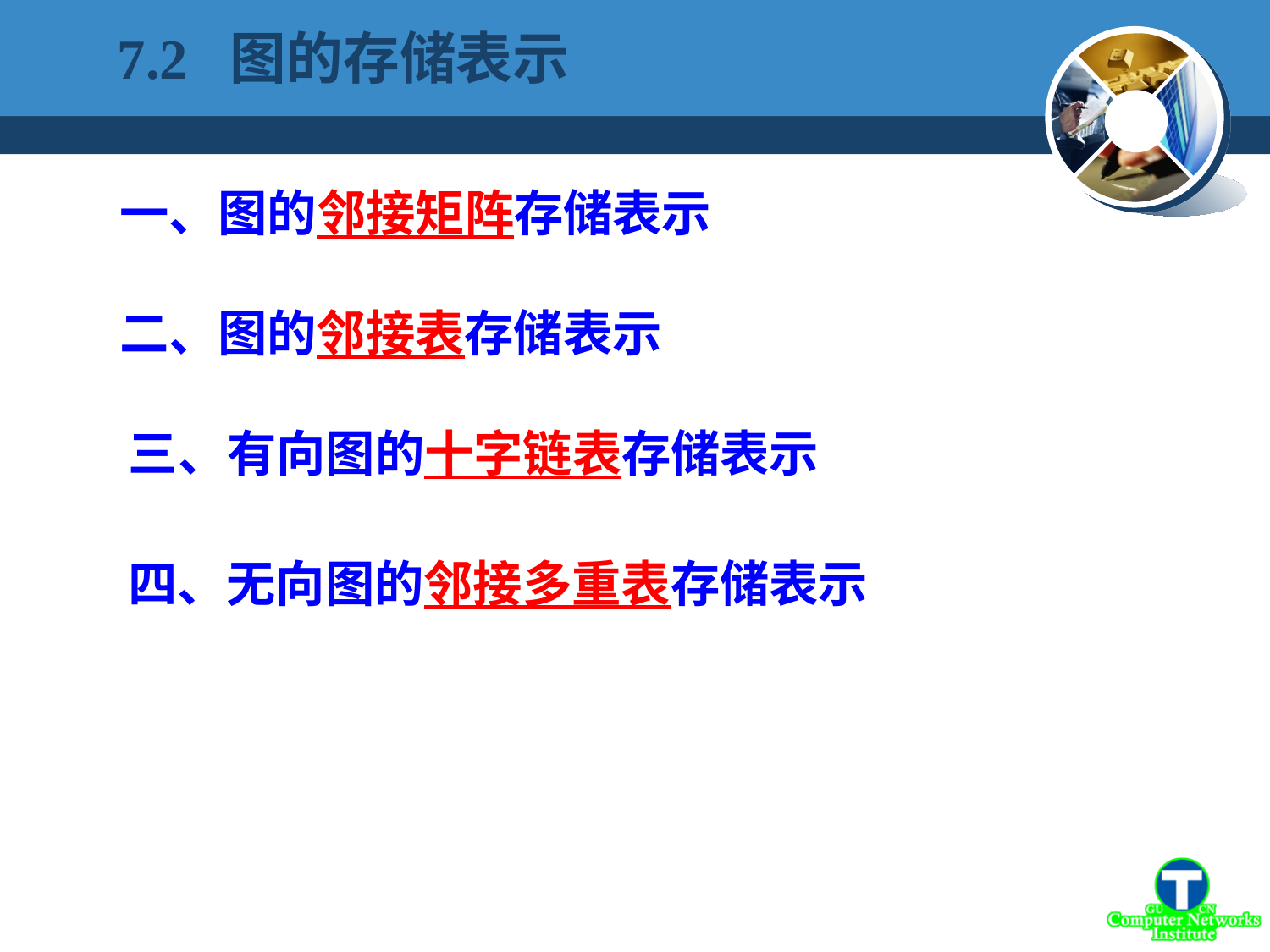

7.2  图的存储表示
一、图的邻接矩阵存储表示
二、图的邻接表存储表示
三、有向图的十字链表存储表示
四、无向图的邻接多重表存储表示
21